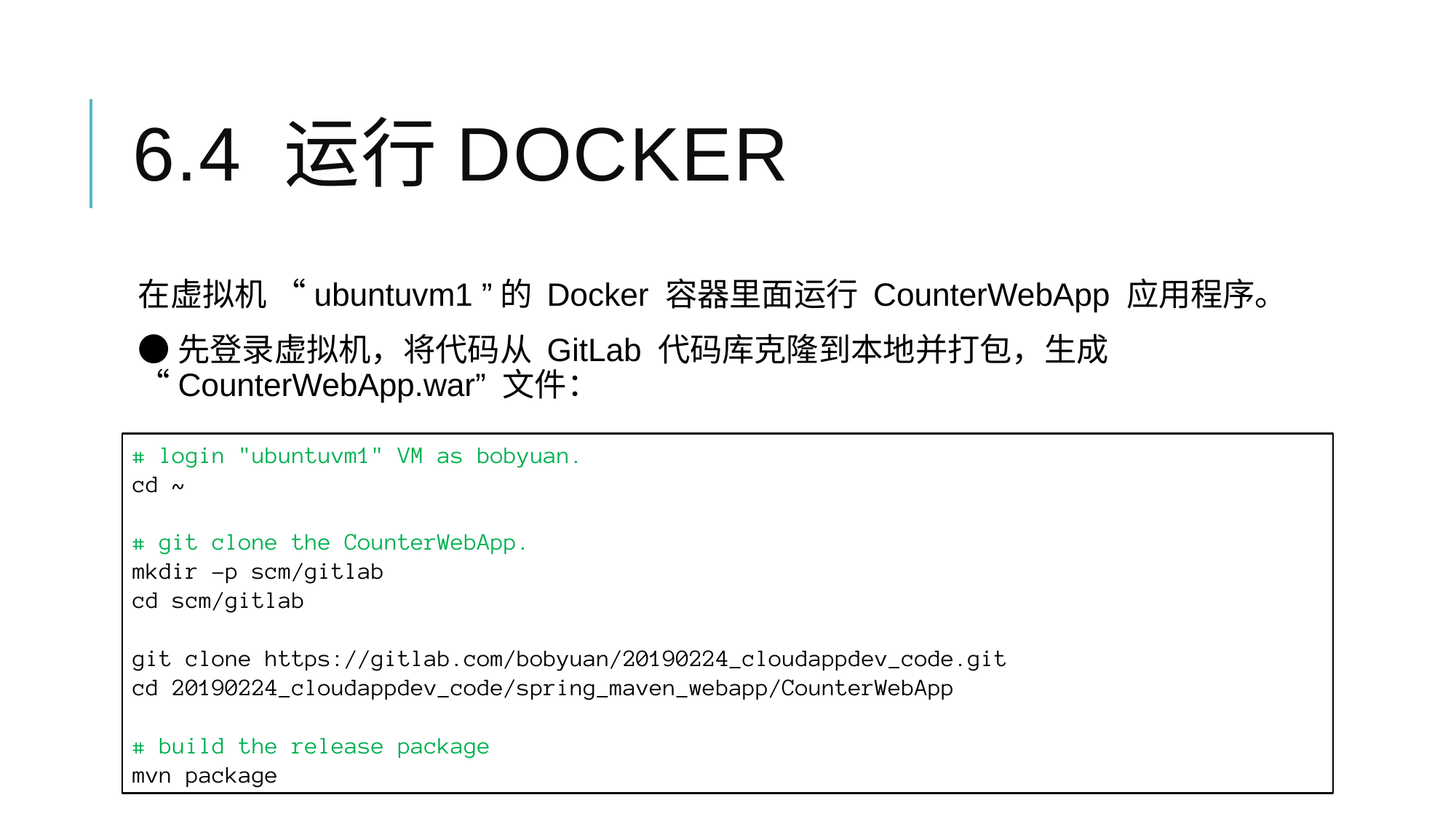

# 6.4 运行Docker
在虚拟机 “ubuntuvm1 ”的 Docker 容器里面运行 CounterWebApp 应用程序。
●先登录虚拟机，将代码从 GitLab 代码库克隆到本地并打包，生成 “CounterWebApp.war” 文件：
# login "ubuntuvm1" VM as bobyuan.
cd ~

# git clone the CounterWebApp.
mkdir -p scm/gitlab
cd scm/gitlab

git clone https://gitlab.com/bobyuan/20190224_cloudappdev_code.git
cd 20190224_cloudappdev_code/spring_maven_webapp/CounterWebApp

# build the release package
mvn package